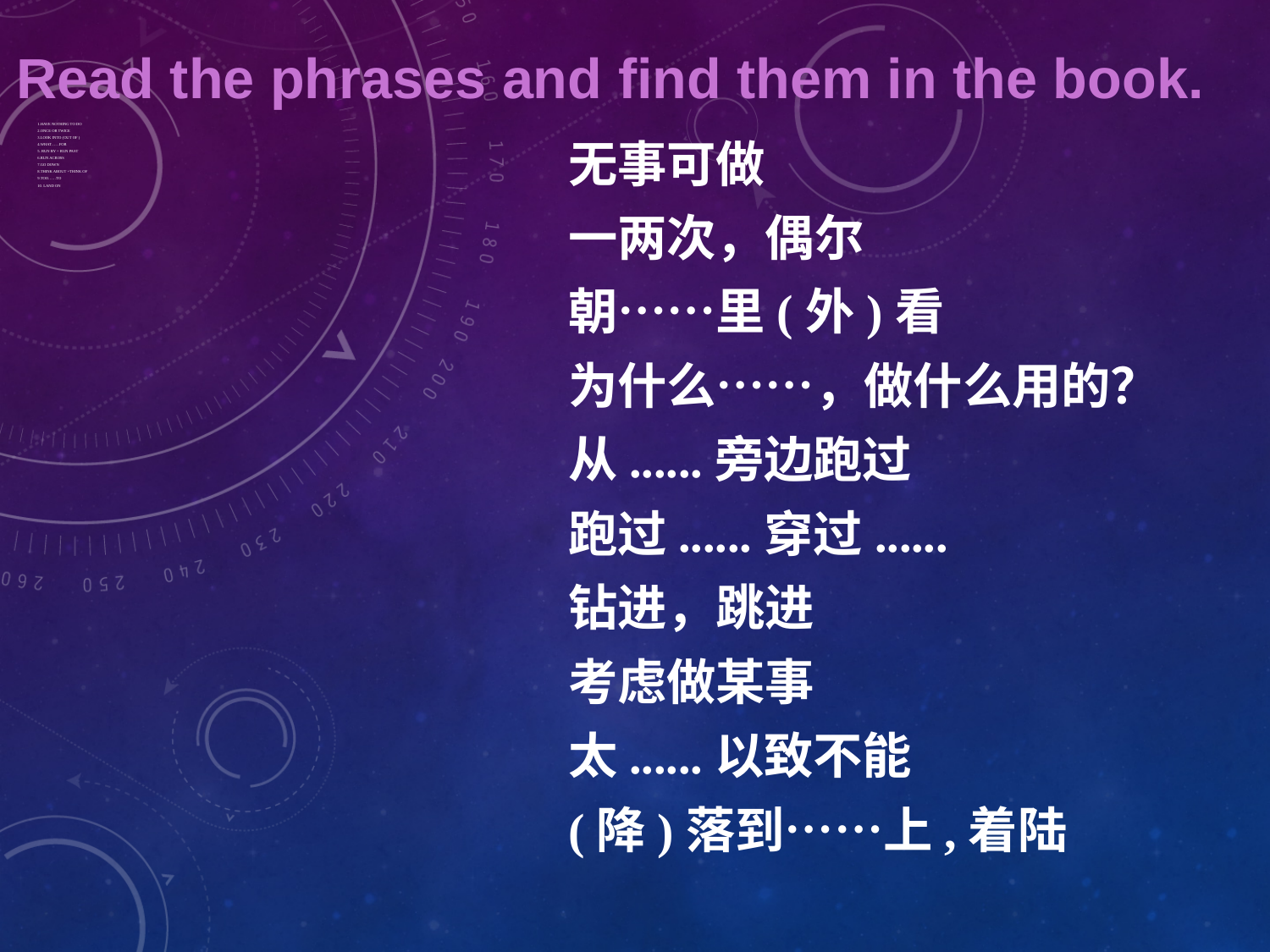

Read the phrases and find them in the book.
1.have nothing to do
2.once or twice
3.look into (out of )
4.what……for
5. run by = run past
6.run across
7.go down
8.think about =think of
9.too……to
10. land on
无事可做
一两次，偶尔
朝……里(外)看
为什么……，做什么用的？
从......旁边跑过
跑过......穿过......
钻进，跳进
考虑做某事
太......以致不能
(降)落到……上,着陆